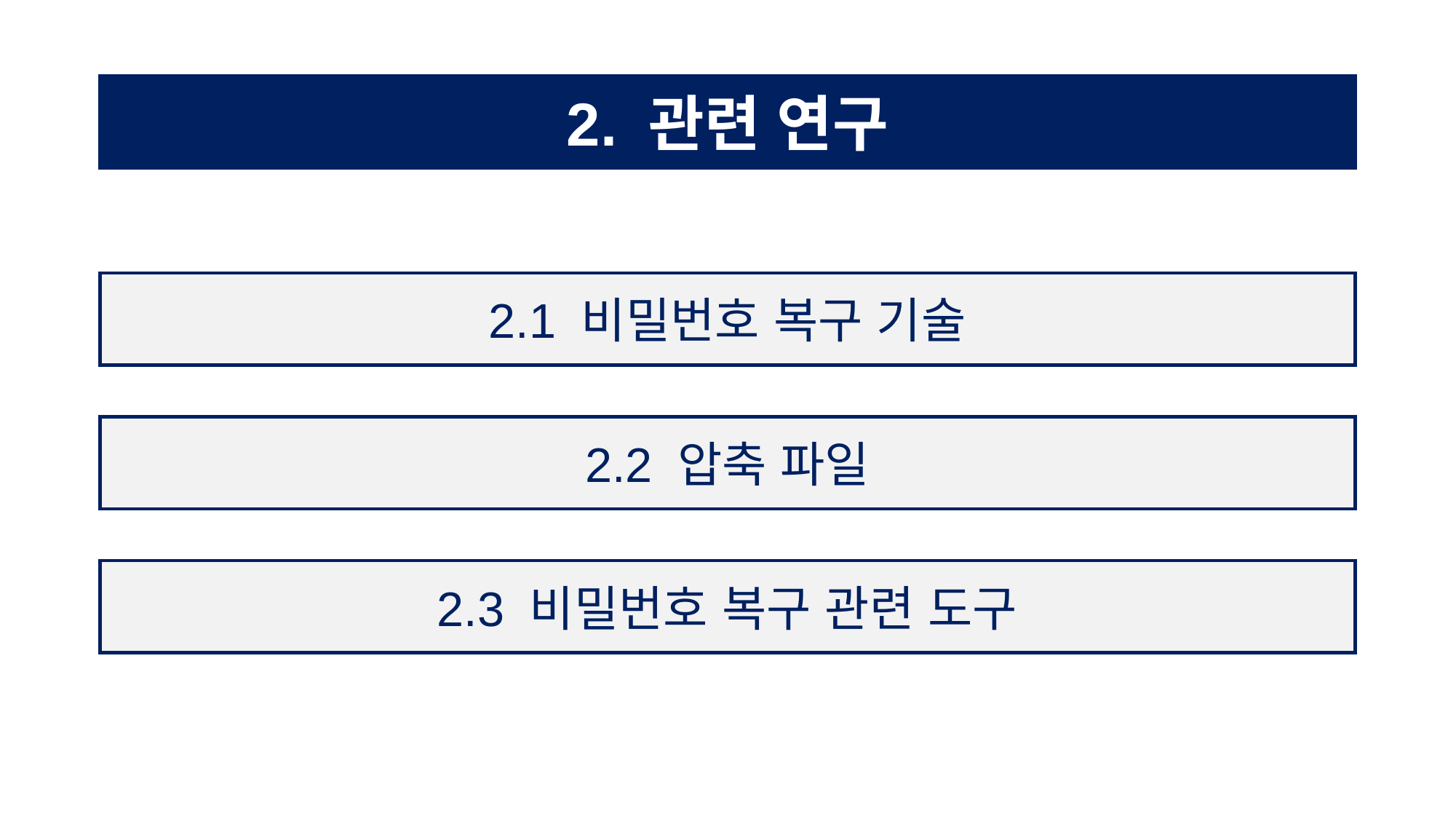

2. 관련 연구
2.1 비밀번호 복구 기술
2.2 압축 파일
2.3 비밀번호 복구 관련 도구